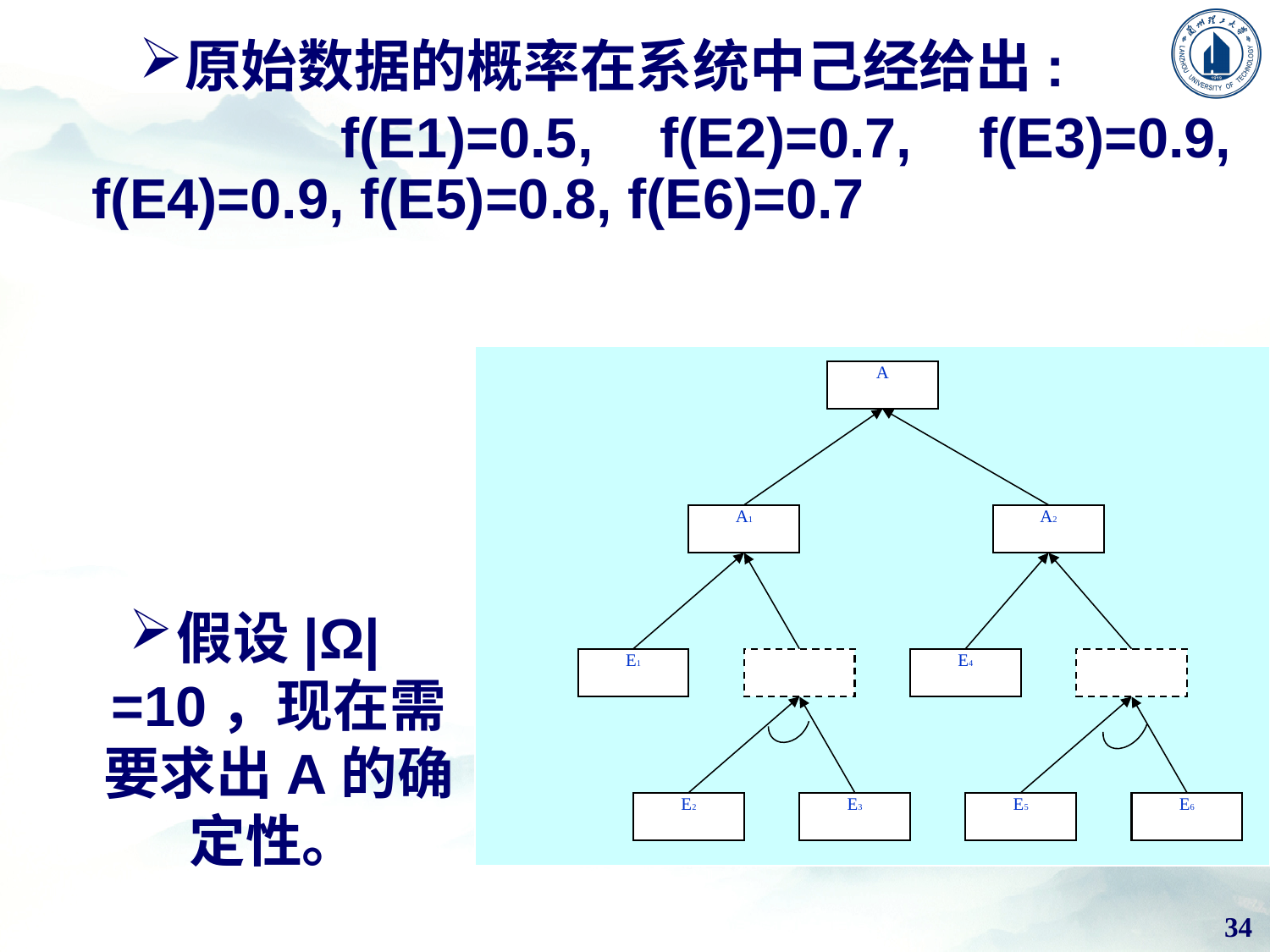

原始数据的概率在系统中己经给出:
   f(E1)=0.5, f(E2)=0.7, f(E3)=0.9, f(E4)=0.9, f(E5)=0.8, f(E6)=0.7

A

A1
A2

E1

E4

E2
E3
E5
E6

假设|Ω|=10，现在需要求出A的确定性。
34